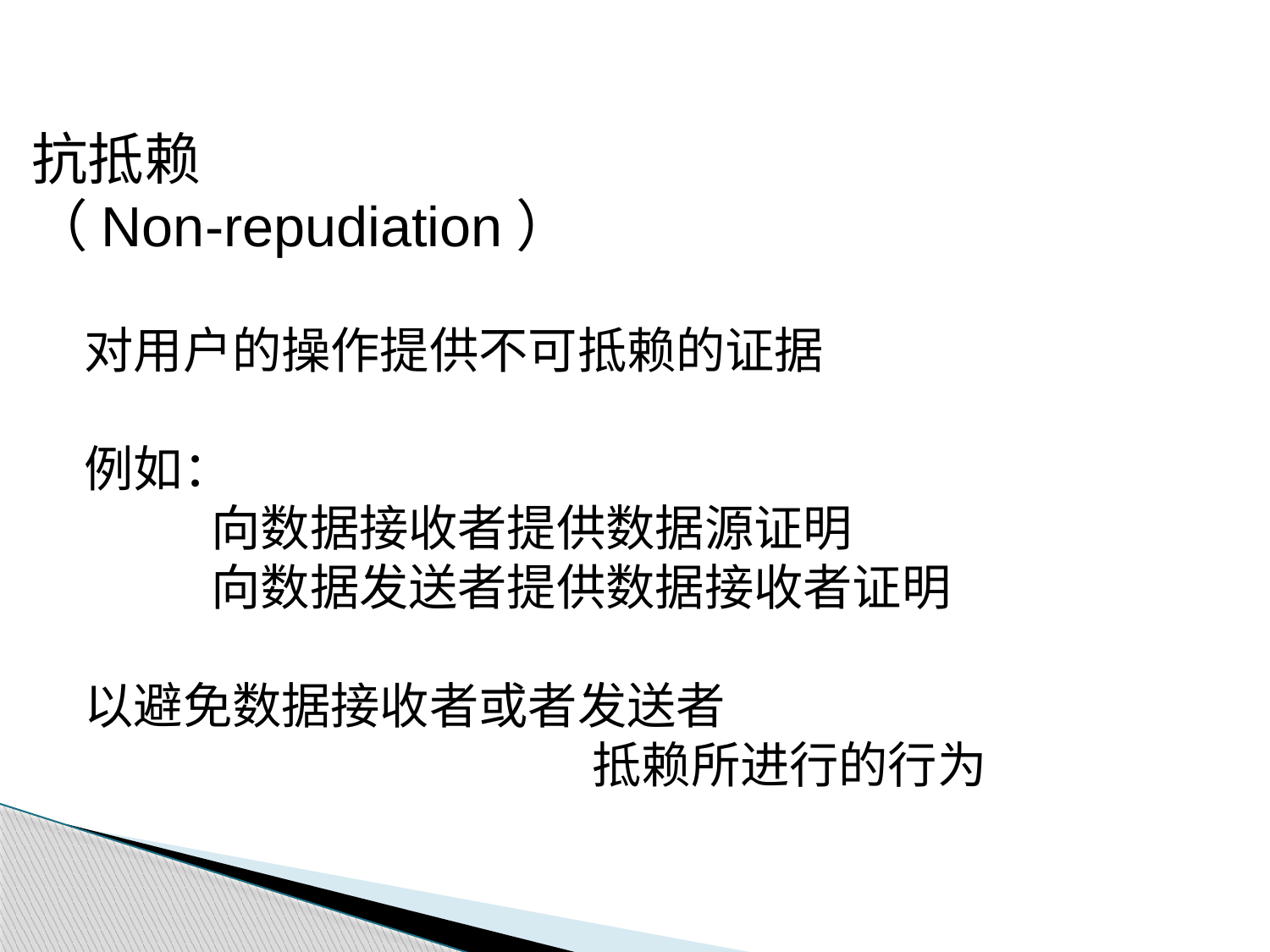

抗抵赖
（Non-repudiation）
对用户的操作提供不可抵赖的证据

例如：
	向数据接收者提供数据源证明
	向数据发送者提供数据接收者证明

以避免数据接收者或者发送者
				抵赖所进行的行为